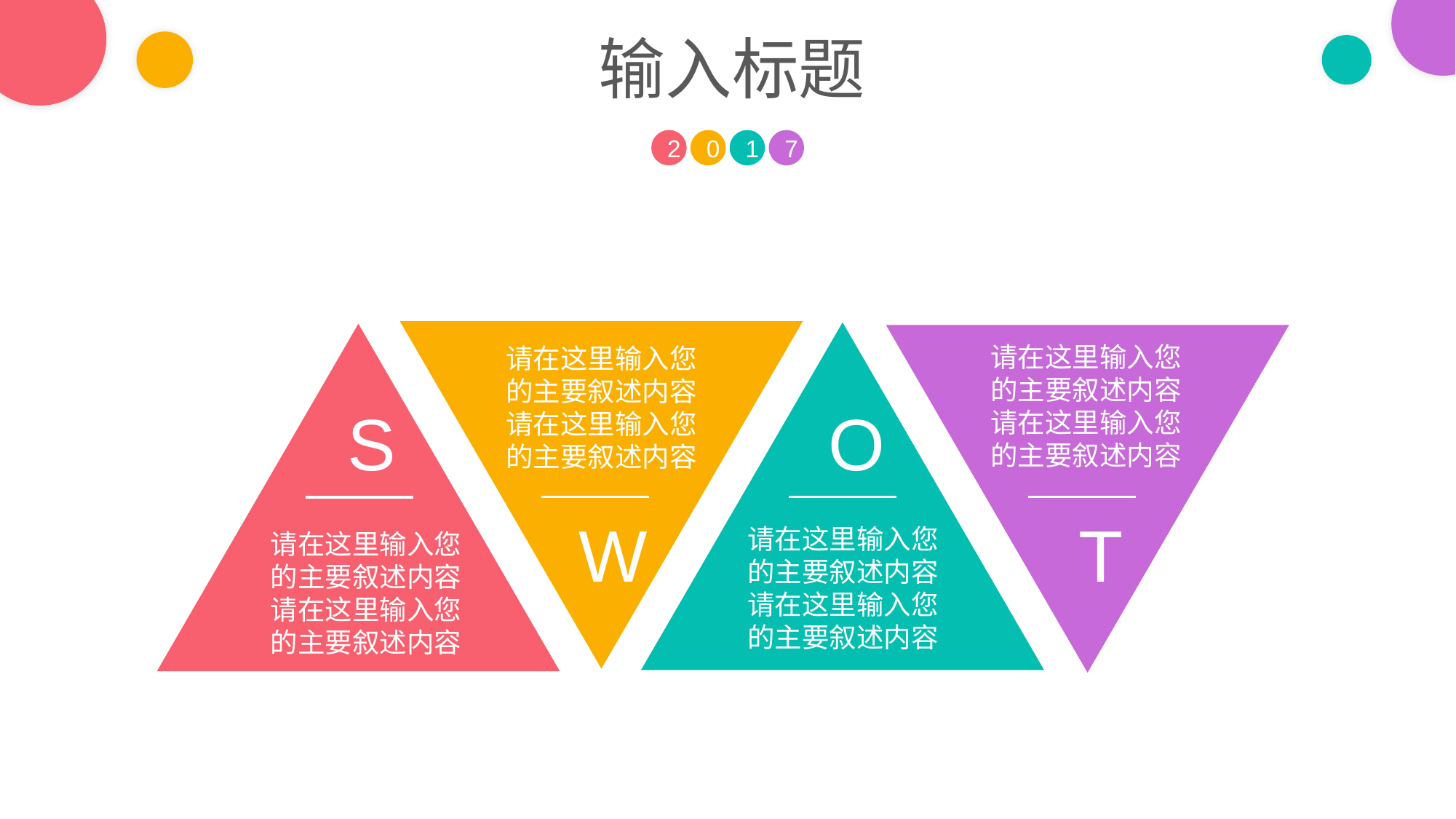

输入标题

2
0
1
7

请在这里输入您
的主要叙述内容
请在这里输入您
的主要叙述内容

  W

  O
请在这里输入您
的主要叙述内容
请在这里输入您
的主要叙述内容

  S
请在这里输入您
的主要叙述内容
请在这里输入您
的主要叙述内容

请在这里输入您
的主要叙述内容
请在这里输入您
的主要叙述内容

  T